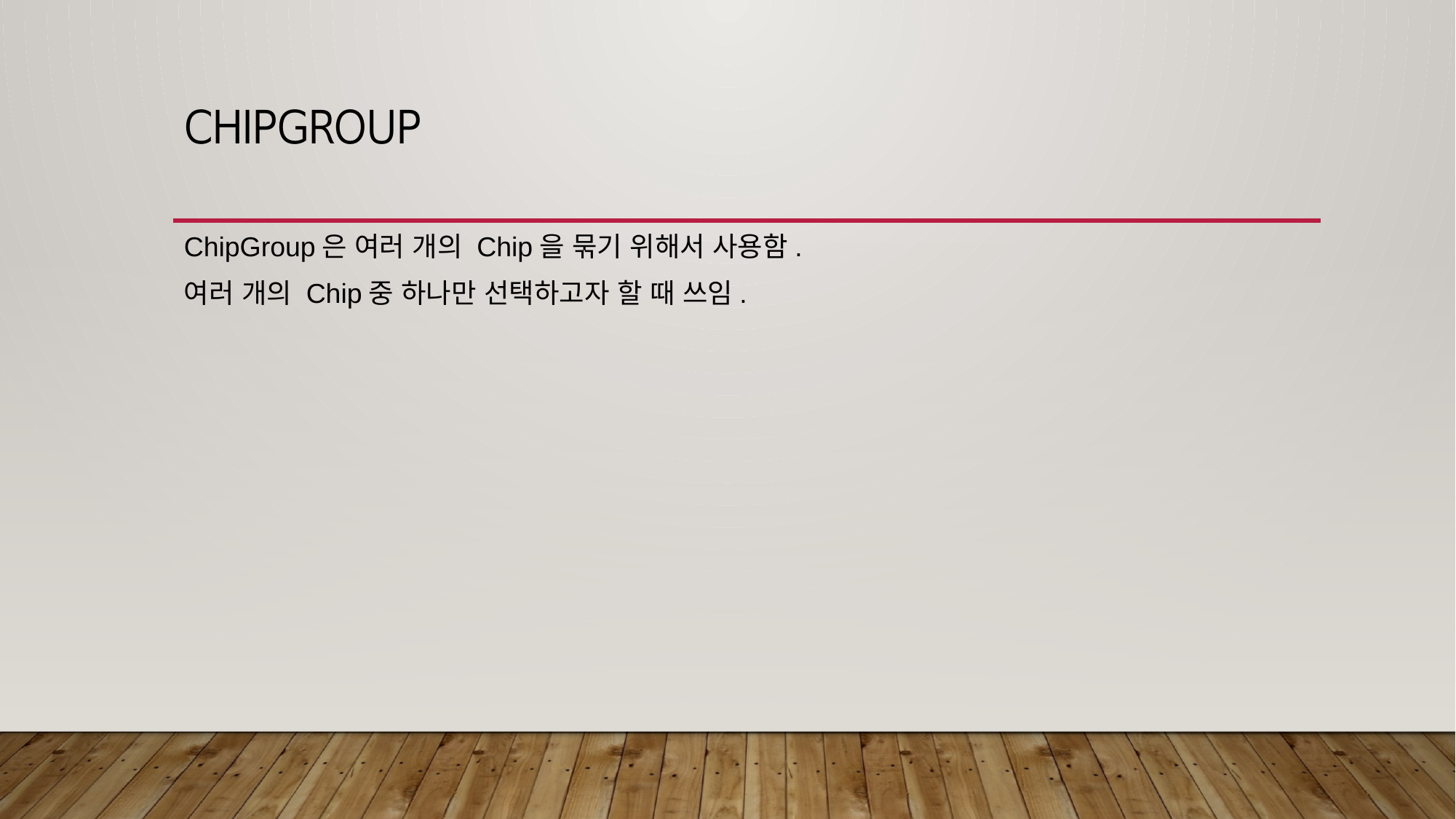

# chipgroup
ChipGroup은 여러 개의 Chip을 묶기 위해서 사용함.
여러 개의 Chip중 하나만 선택하고자 할 때 쓰임.